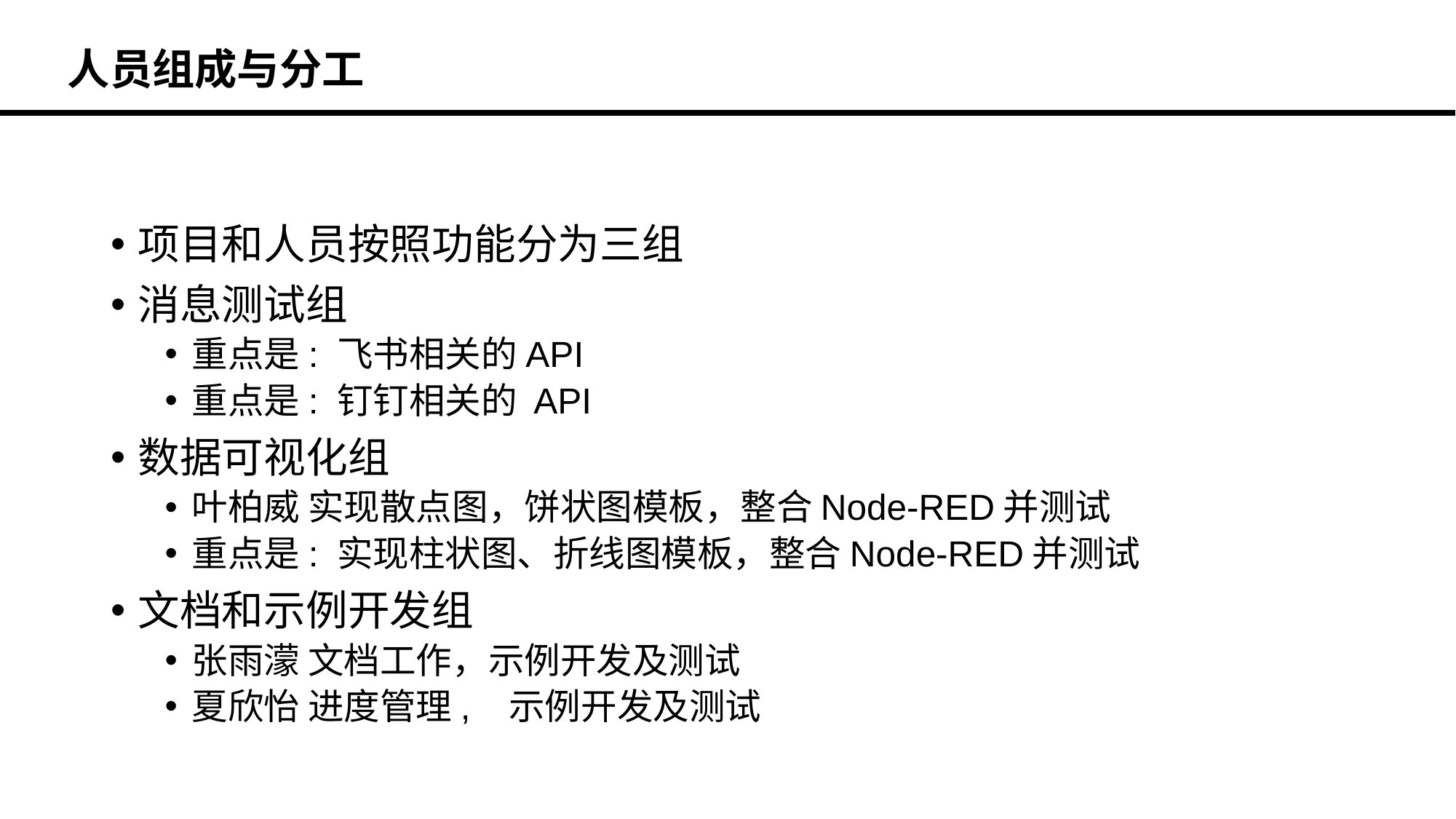

人员组成与分工
项目和人员按照功能分为三组
消息测试组
重点是: 飞书相关的API
重点是: 钉钉相关的 API
数据可视化组
叶柏威 实现散点图，饼状图模板，整合Node-RED并测试
重点是: 实现柱状图、折线图模板，整合Node-RED并测试
文档和示例开发组
张雨濛 文档工作，示例开发及测试
夏欣怡 进度管理,   示例开发及测试